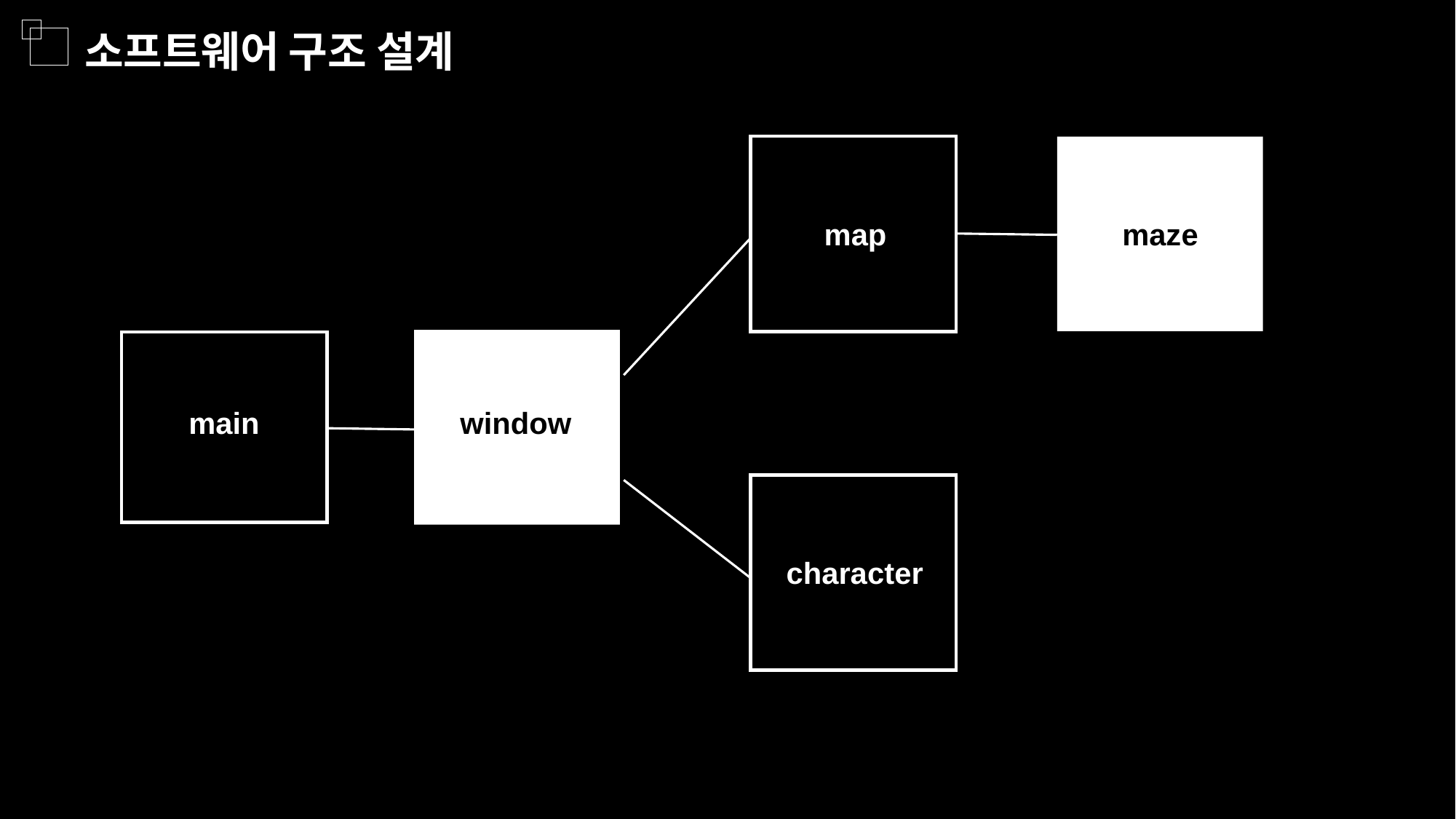

소프트웨어 구조 설계

maze
map

window
main

character